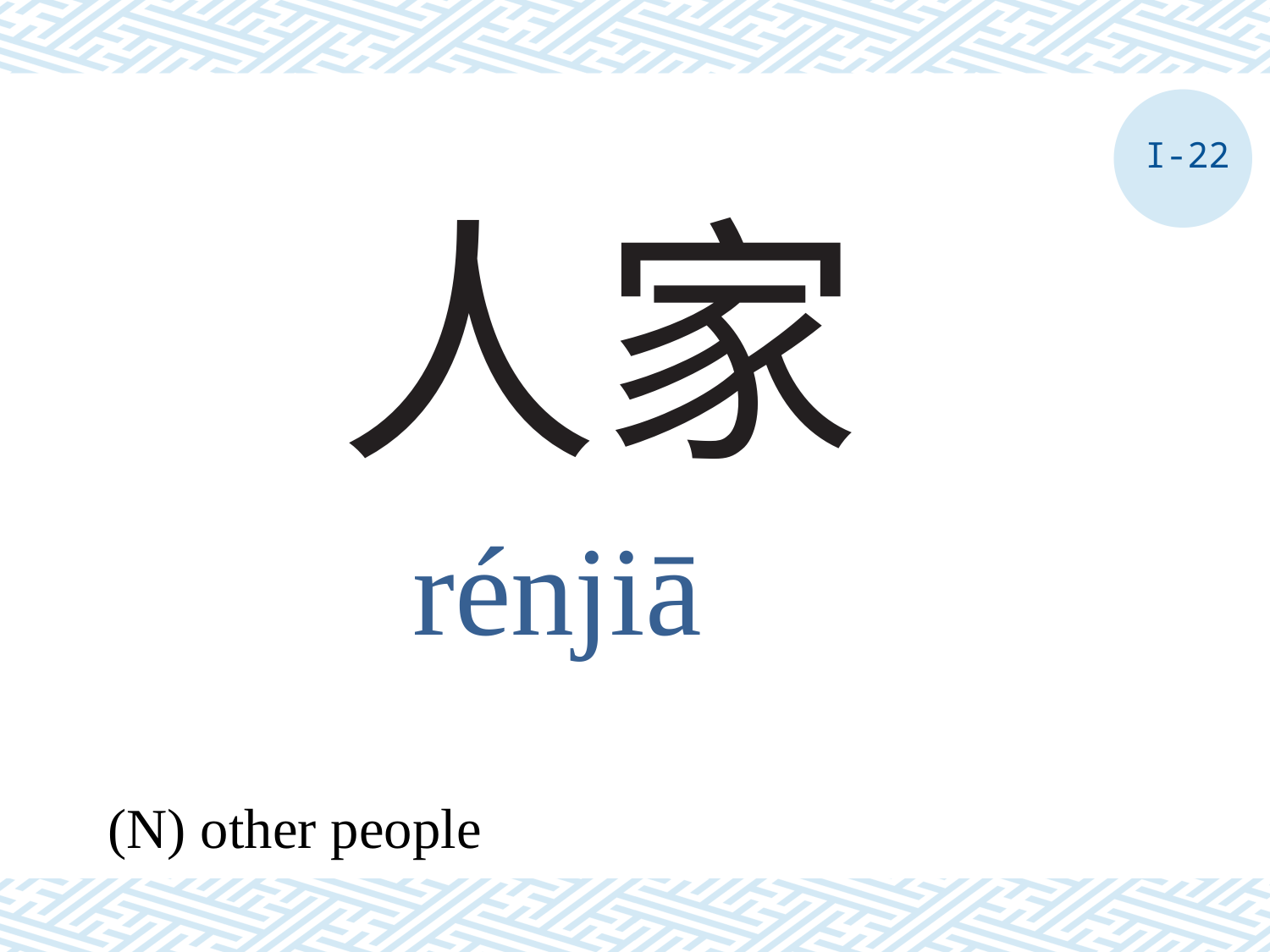

I-22

# 人家
rénjiā
(N) other people